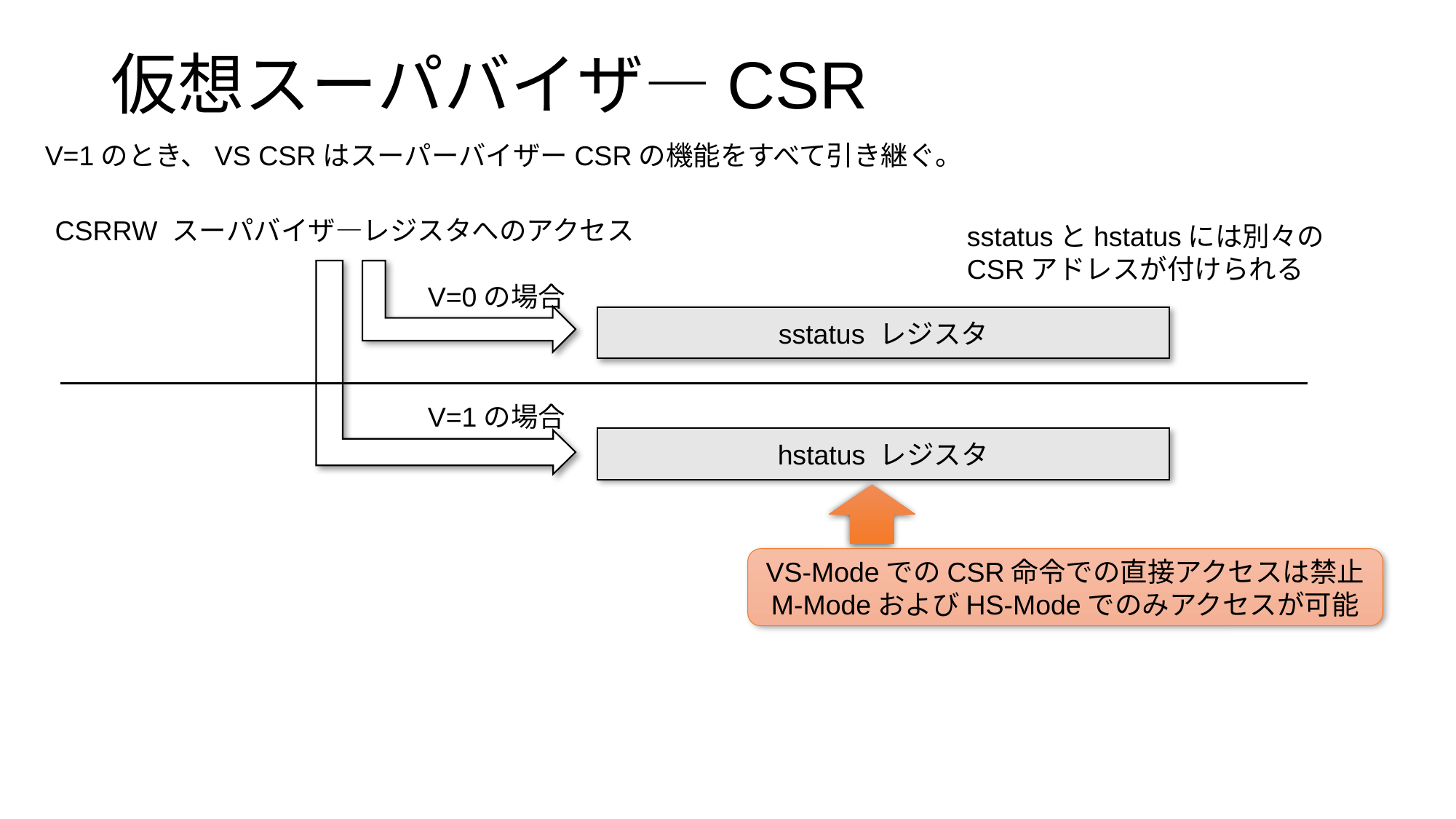

# 仮想スーパバイザ―CSR
V=1のとき、VS CSRはスーパーバイザーCSRの機能をすべて引き継ぐ。

CSRRW スーパバイザ―レジスタへのアクセス
sstatusとhstatusには別々のCSRアドレスが付けられる

V=0の場合
sstatus レジスタ
V=1の場合
hstatus レジスタ

VS-ModeでのCSR命令での直接アクセスは禁止
M-ModeおよびHS-Modeでのみアクセスが可能